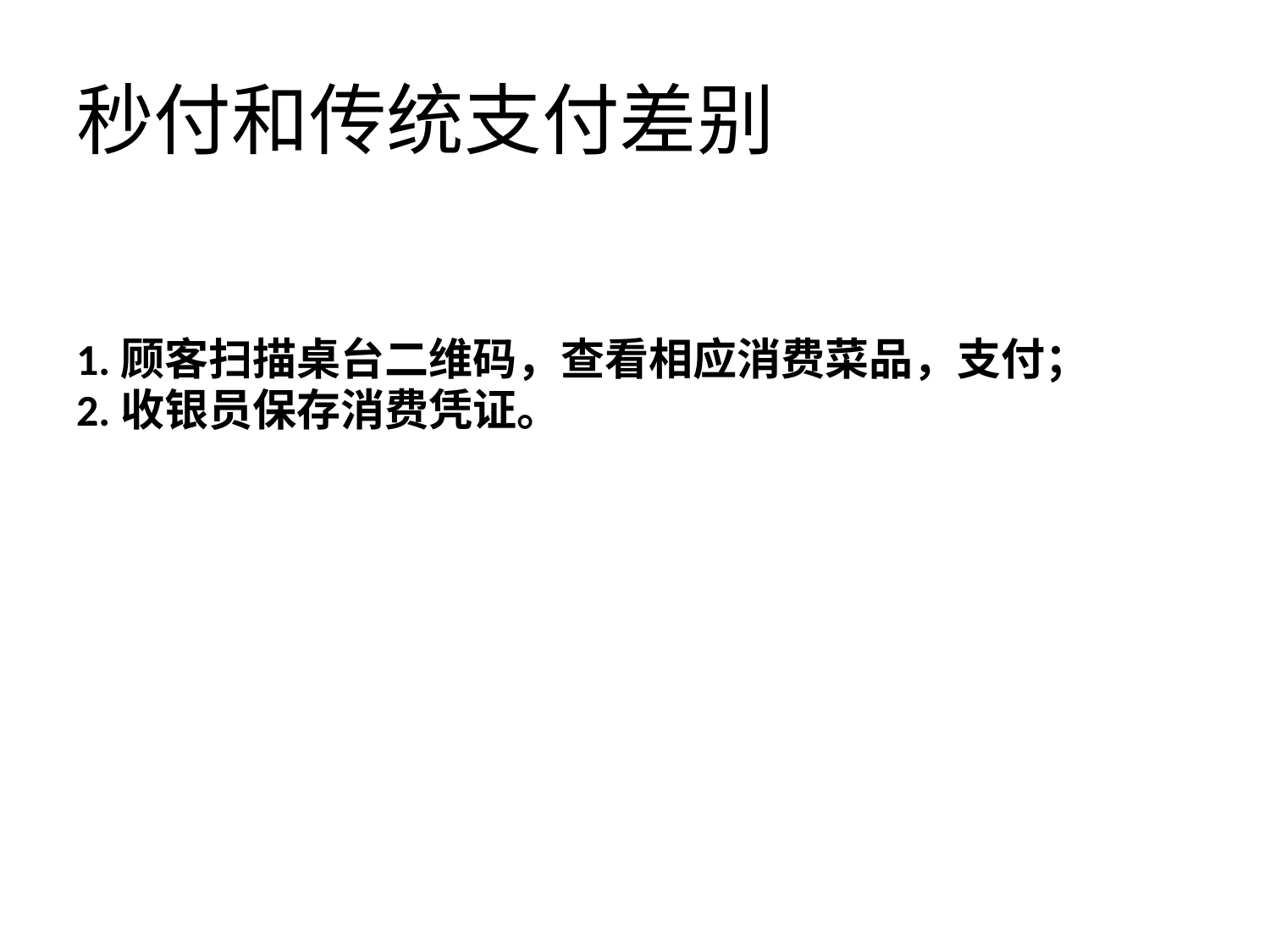

# 秒付和传统支付差别

1.顾客扫描桌台二维码，查看相应消费菜品，支付；
2.收银员保存消费凭证。